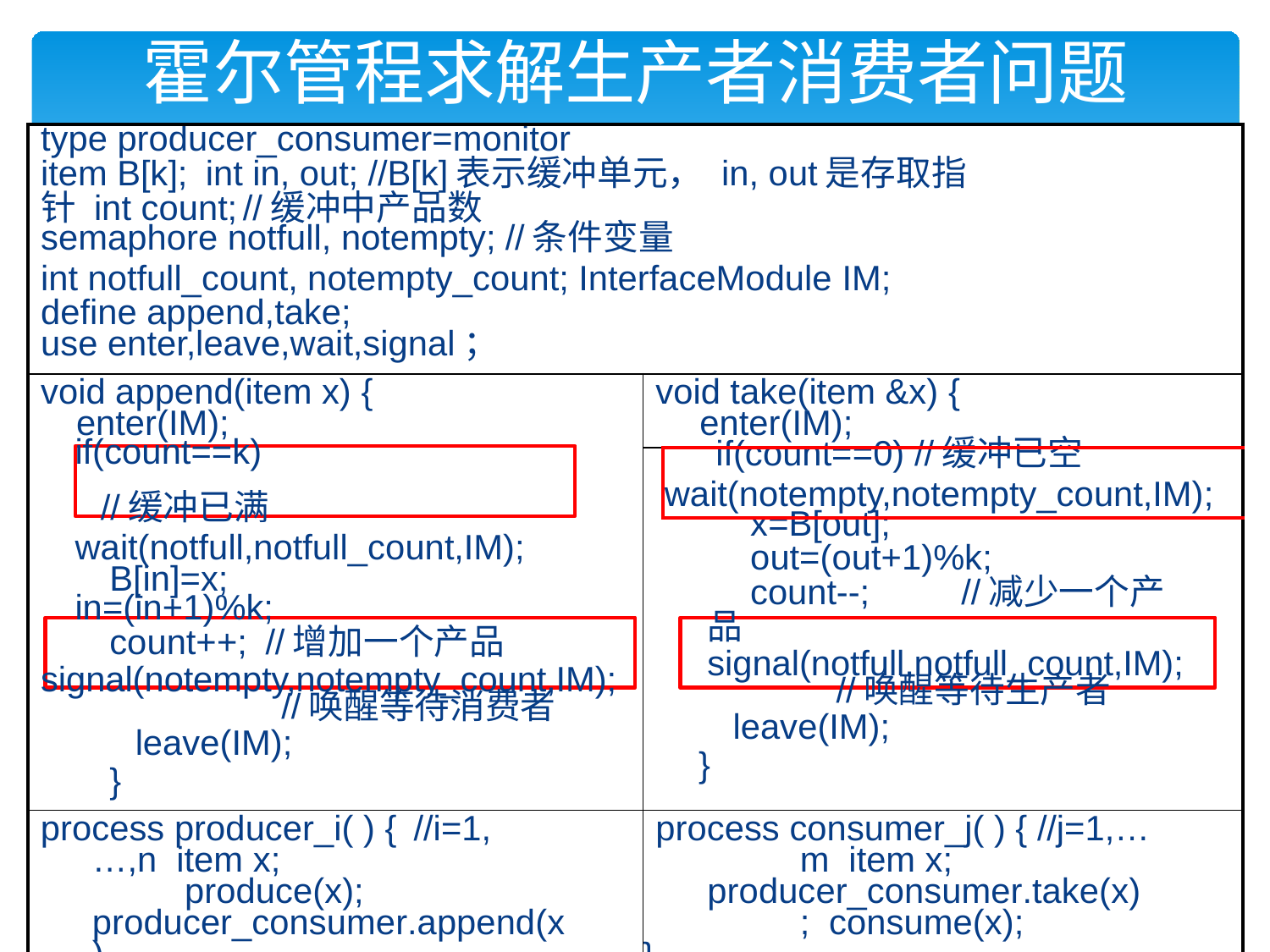

# 霍尔管程求解生产者消费者问题
| type producer\_consumer=monitor item B[k]; int in, out; //B[k]表示缓冲单元， in, out是存取指针 int count; //缓冲中产品数 semaphore notfull, notempty; //条件变量 int notfull\_count, notempty\_count; InterfaceModule IM; define append,take; use enter,leave,wait,signal； |  |  |
| --- | --- | --- |
| void append(item x) { enter(IM); if(count==k) //缓冲已满 wait(notfull,notfull\_count,IM); B[in]=x; in=(in+1)%k; count++; //增加一个产品 signal(notempty,notempty\_count,IM); //唤醒等待消费者 leave(IM); } | void take(item &x) { enter(IM); |  |
|  |  | if(count==0) //缓冲已空 wait(notempty,notempty\_count,IM); |
|  | x=B[out]; out=(out+1)%k; count--; //减少一个产品 signal(notfull,notfull\_count,IM); //唤醒等待生产者 leave(IM); } |  |
| process producer\_i( ) { //i=1,…,n item x; produce(x); producer\_consumer.append(x) } | process consumer\_j( ) { //j=1,…m item x; producer\_consumer.take(x); consume(x); } |  |

97
16:03